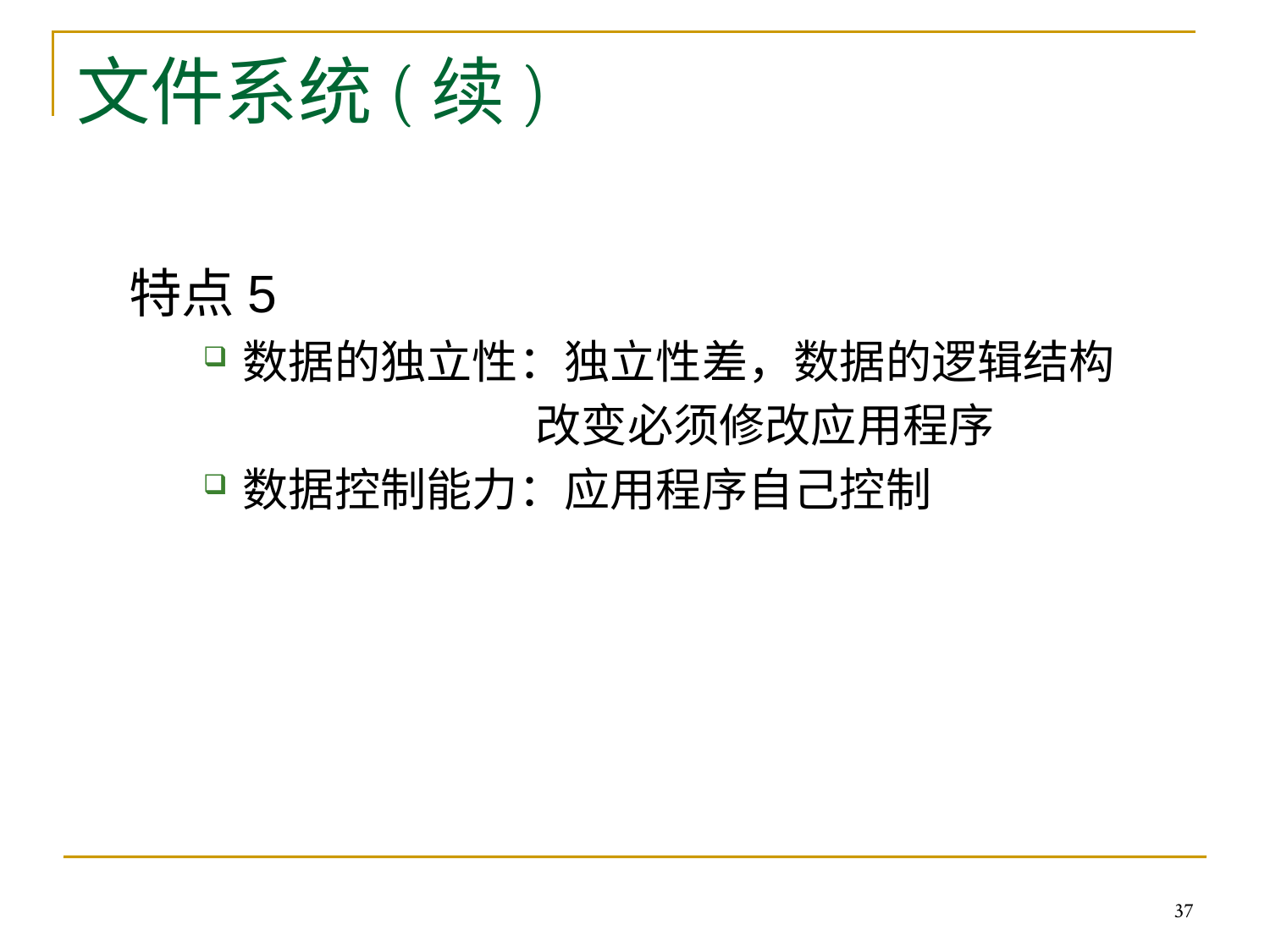

# 文件系统(续)
特点5
数据的独立性：独立性差，数据的逻辑结构
                               改变必须修改应用程序
数据控制能力：应用程序自己控制
37